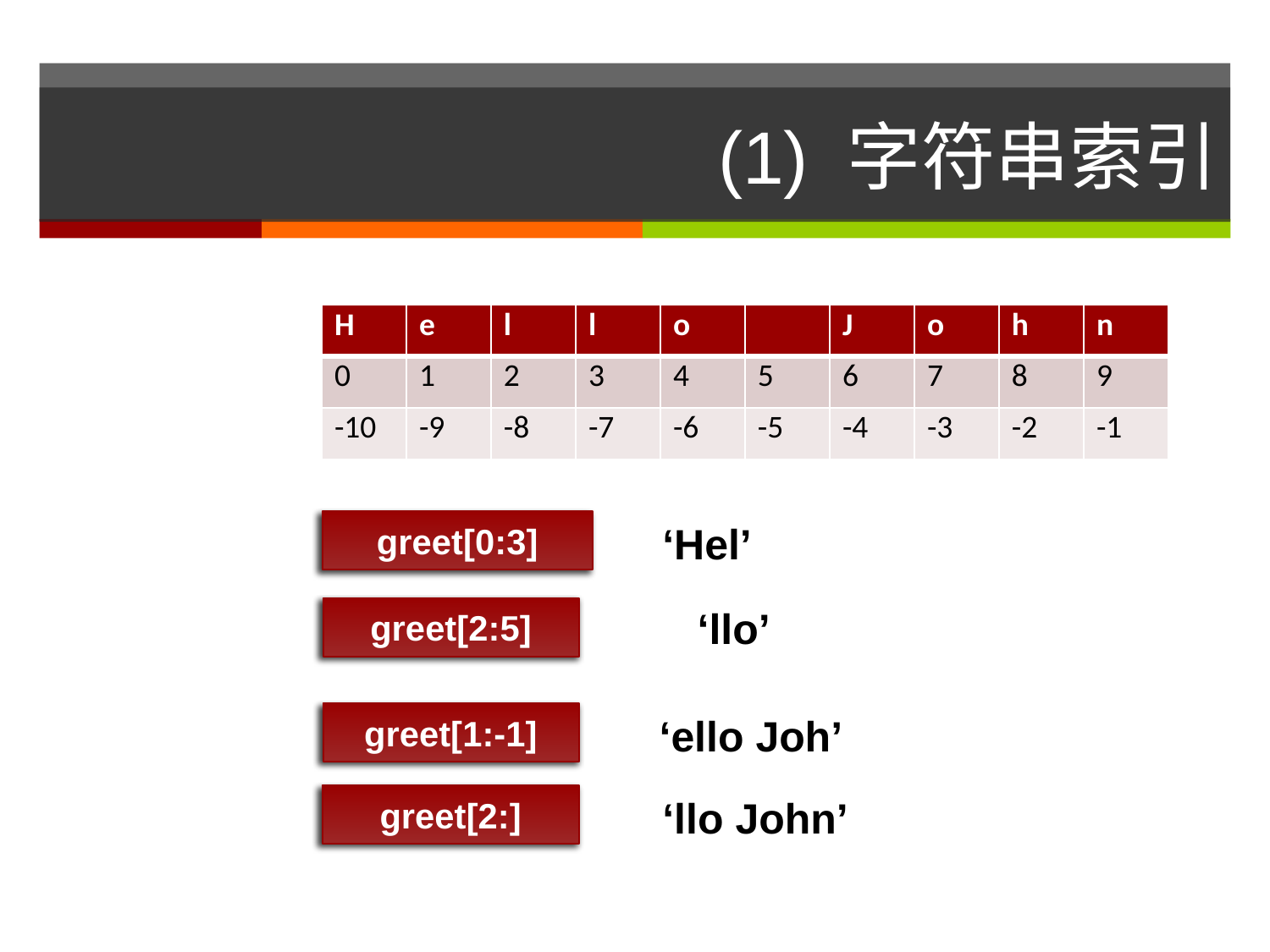

# (1) 字符串索引
| H | e | l | l | o |  | J | o | h | n |
| --- | --- | --- | --- | --- | --- | --- | --- | --- | --- |
| 0 | 1 | 2 | 3 | 4 | 5 | 6 | 7 | 8 | 9 |
| -10 | -9 | -8 | -7 | -6 | -5 | -4 | -3 | -2 | -1 |
greet[0:3]
‘Hel’
‘llo’
greet[2:5]
greet[1:-1]
‘ello Joh’
greet[2:]
‘llo John’